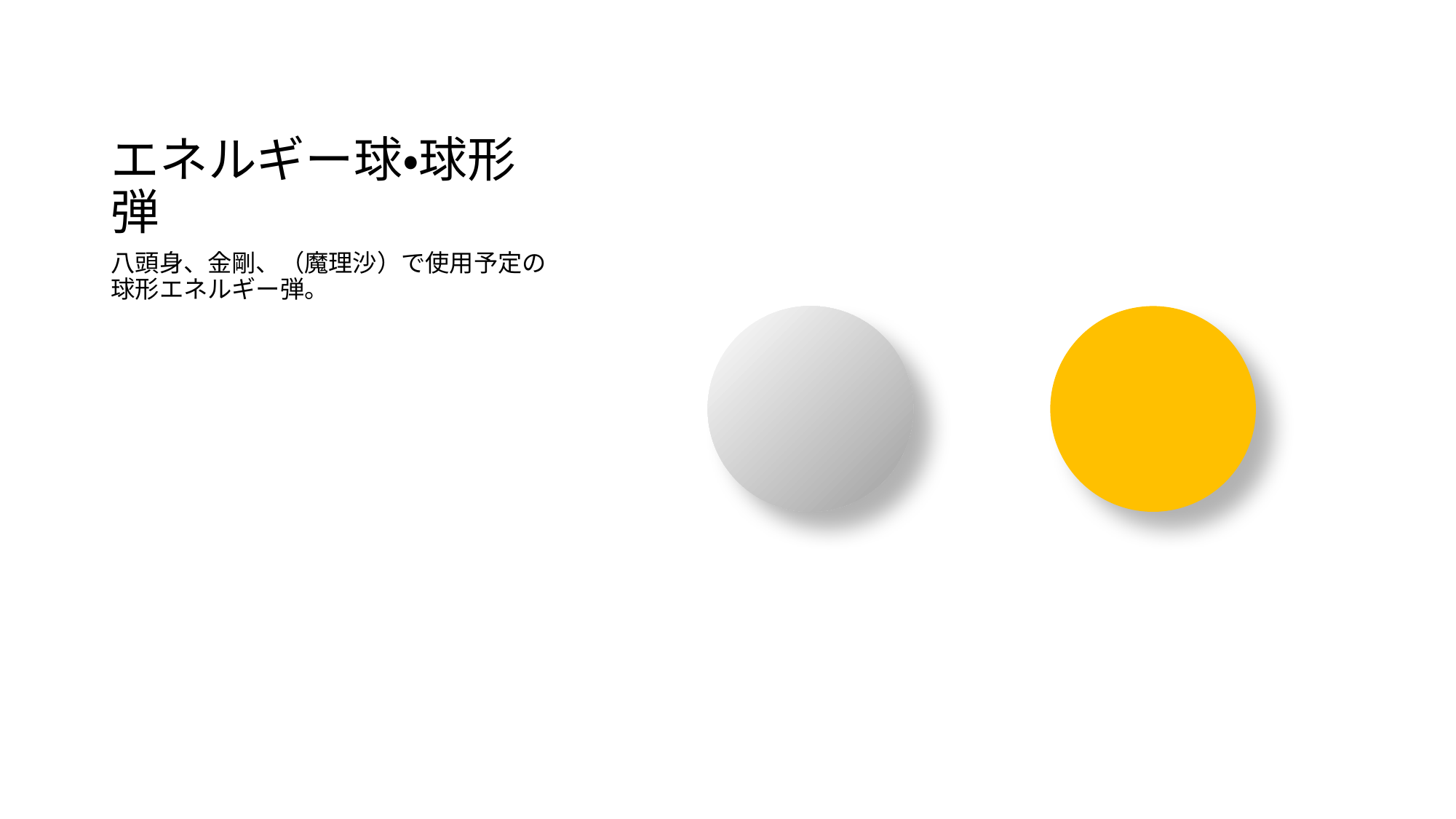

# エネルギー球・球形弾

八頭身、金剛、（魔理沙）で使用予定の球形エネルギー弾。